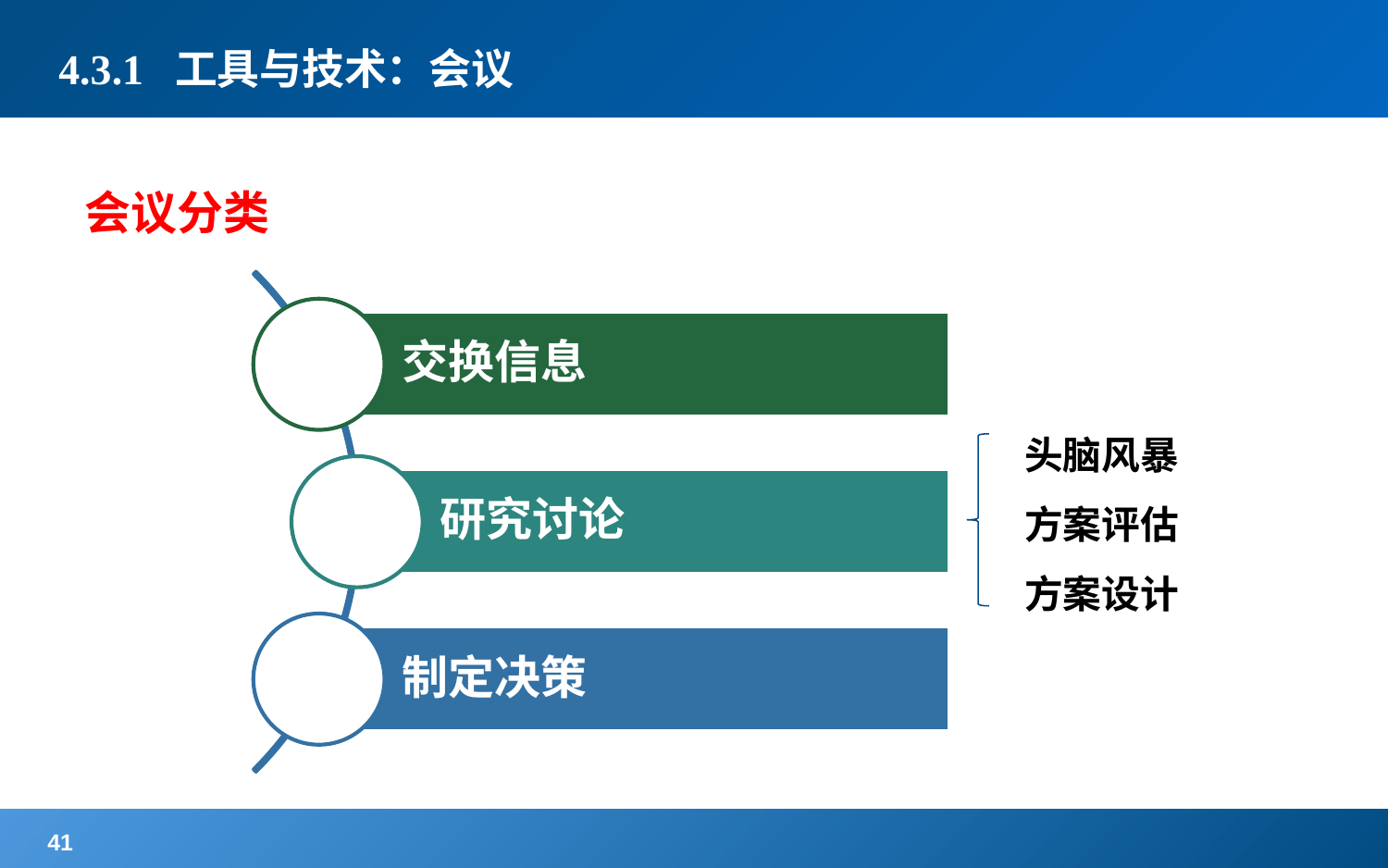

# 4.3.1  工具与技术：会议
会议分类
交换信息
研究讨论
制定决策
头脑风暴
方案评估
方案设计